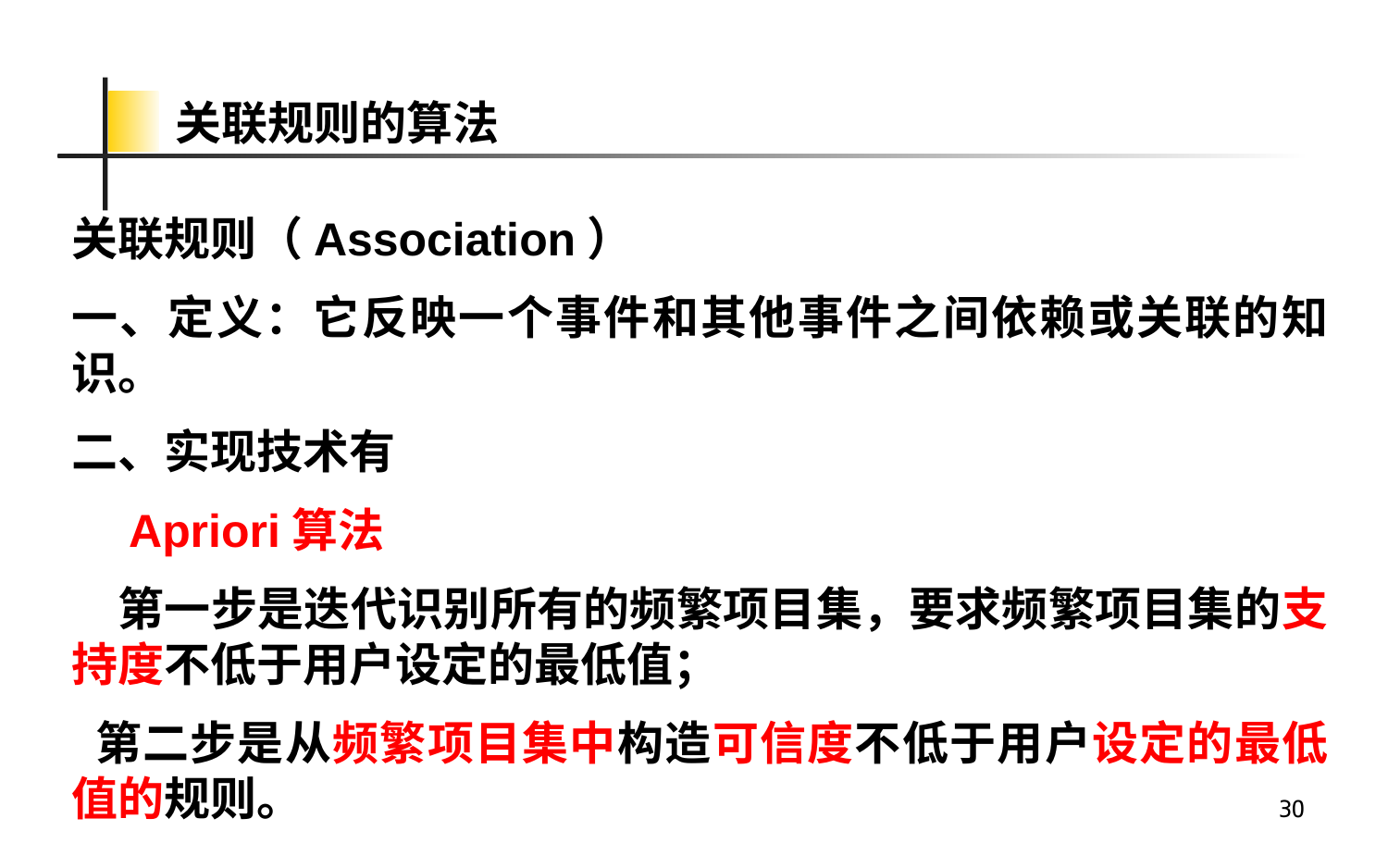

关联规则的算法
关联规则（Association）
一、定义：它反映一个事件和其他事件之间依赖或关联的知识。
二、实现技术有
　Apriori算法
　第一步是迭代识别所有的频繁项目集，要求频繁项目集的支持度不低于用户设定的最低值；
 第二步是从频繁项目集中构造可信度不低于用户设定的最低值的规则。
30